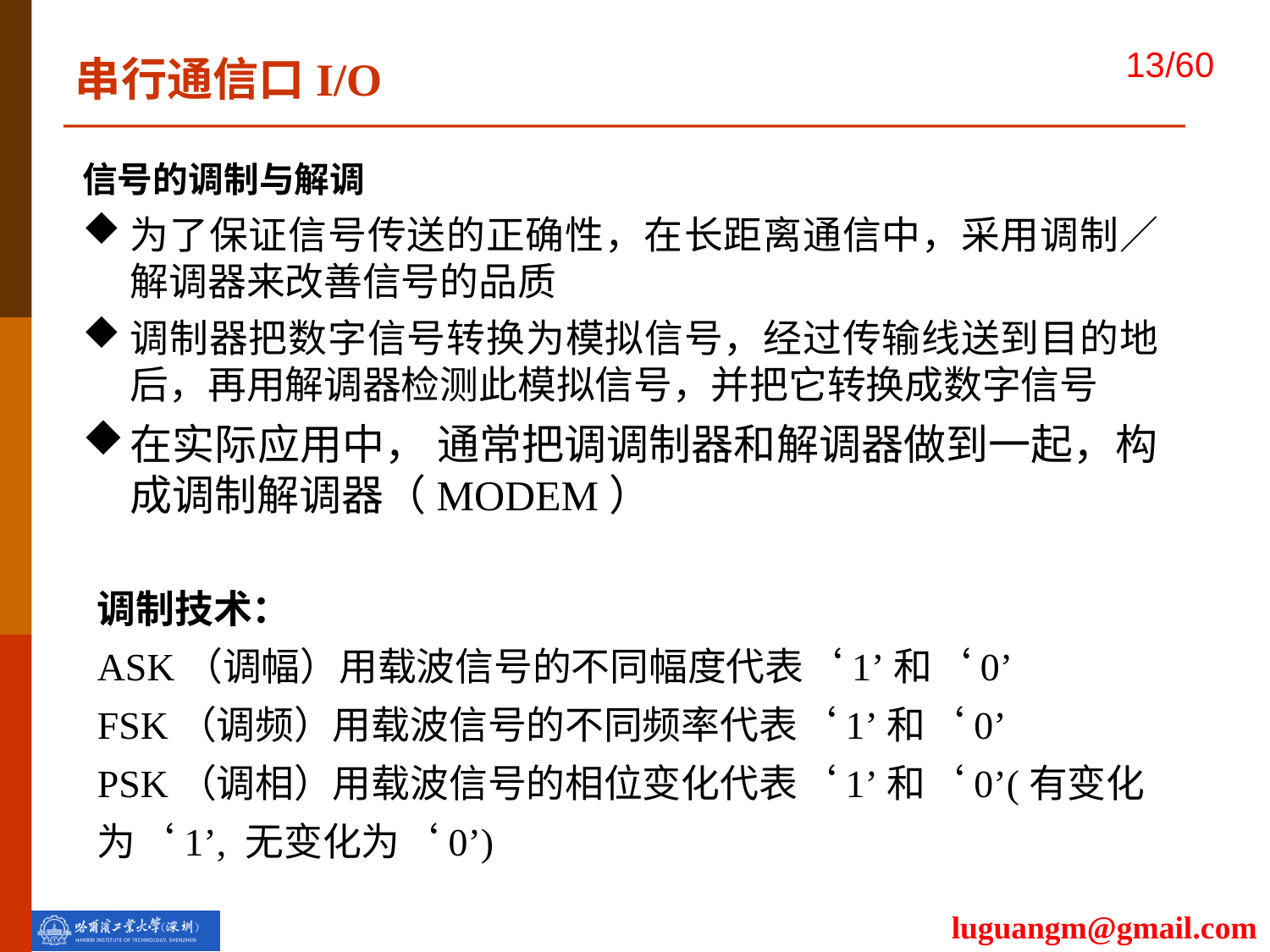

串行通信口I/O
信号的调制与解调
为了保证信号传送的正确性，在长距离通信中，采用调制／解调器来改善信号的品质
调制器把数字信号转换为模拟信号，经过传输线送到目的地后，再用解调器检测此模拟信号，并把它转换成数字信号
在实际应用中， 通常把调调制器和解调器做到一起，构成调制解调器（MODEM）
调制技术：
ASK（调幅）用载波信号的不同幅度代表‘1’和‘0’
FSK（调频）用载波信号的不同频率代表‘1’和‘0’
PSK（调相）用载波信号的相位变化代表‘1’和‘0’(有变化为‘1’, 无变化为‘0’)